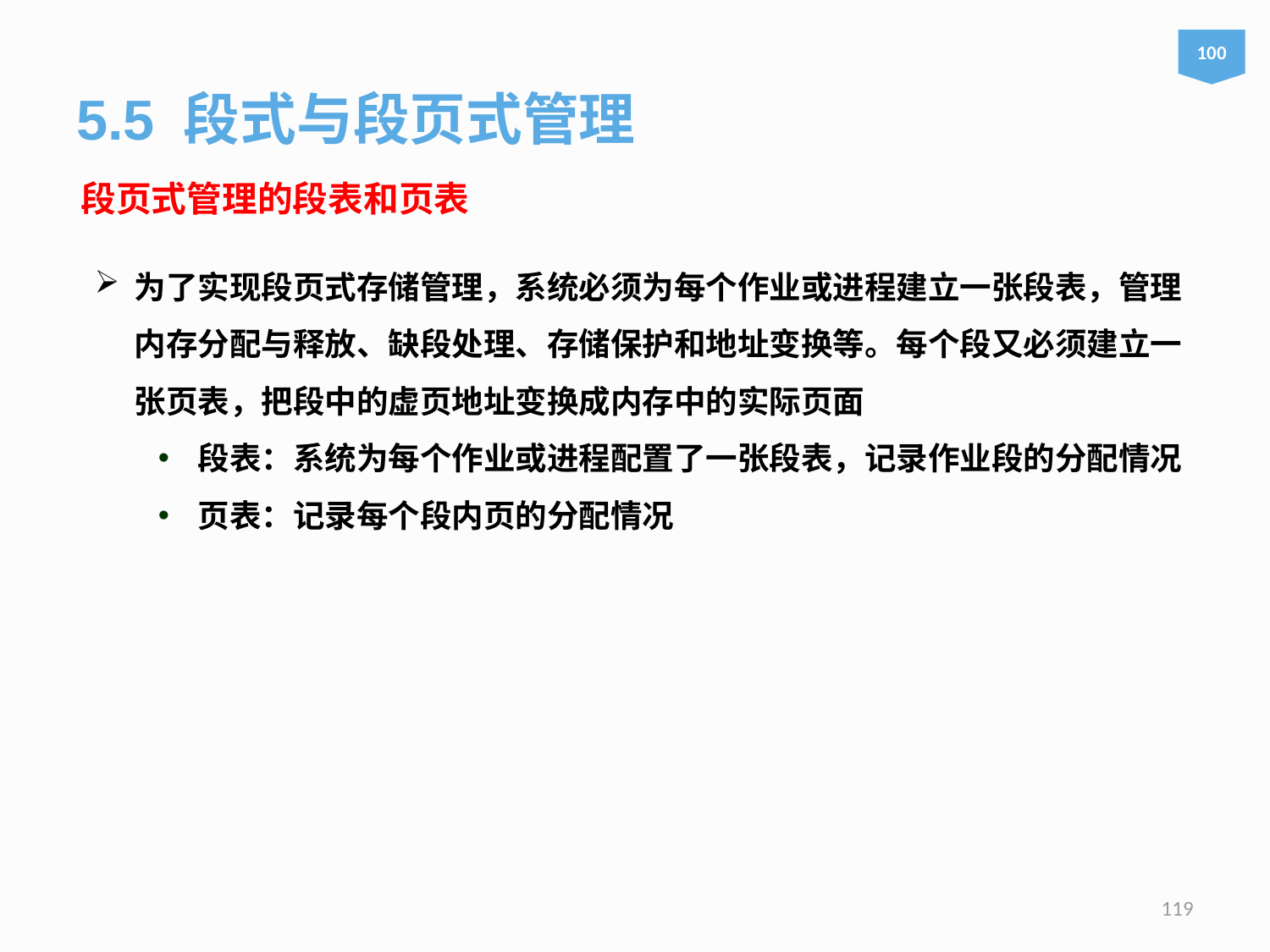

100
5.5 段式与段页式管理
段页式管理的段表和页表

为了实现段页式存储管理，系统必须为每个作业或进程建立一张段表，管理内存分配与释放、缺段处理、存储保护和地址变换等。每个段又必须建立一张页表，把段中的虚页地址变换成内存中的实际页面
段表：系统为每个作业或进程配置了一张段表，记录作业段的分配情况
页表：记录每个段内页的分配情况

119